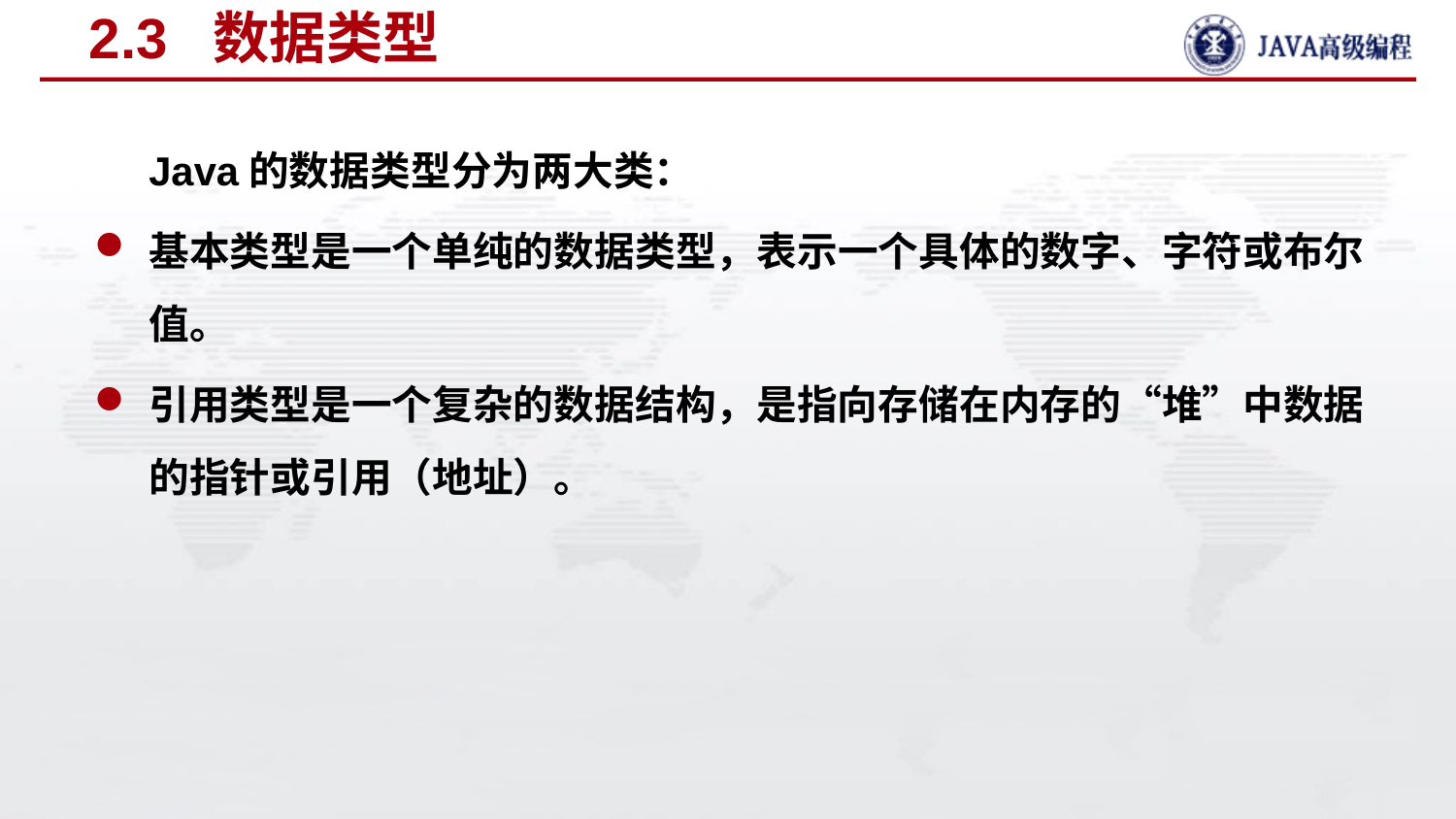

# 2.3  数据类型
	Java的数据类型分为两大类：
基本类型是一个单纯的数据类型，表示一个具体的数字、字符或布尔值。
引用类型是一个复杂的数据结构，是指向存储在内存的“堆”中数据的指针或引用（地址）。